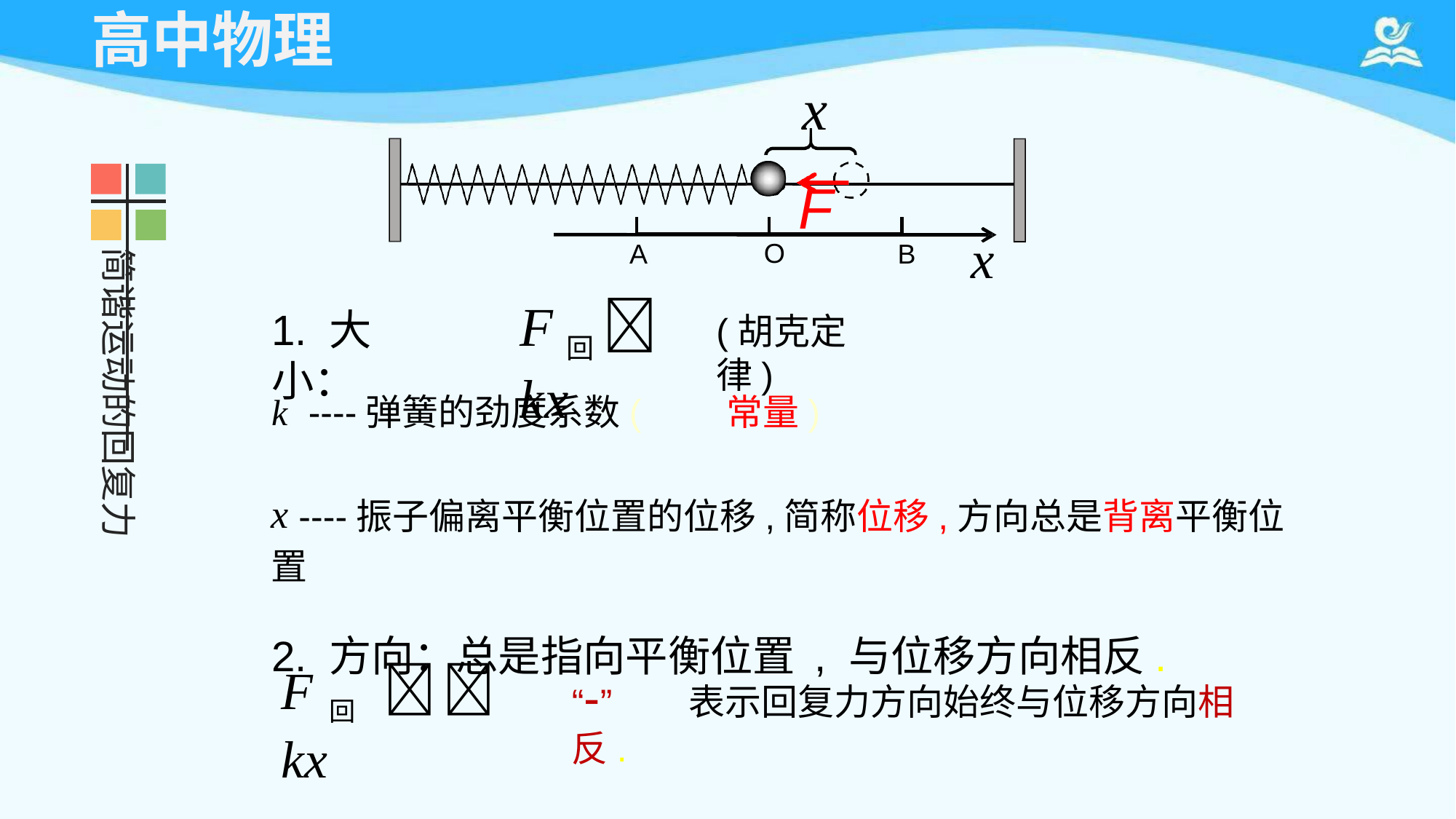

# 高中物理
x
F

x

O

A
B
简谐运动的回复力
F回=kx
1. 大小：
(胡克定律)
k	----弹簧的劲度系数(	常量)
x ----振子偏离平衡位置的位移,简称位移,方向总是背离平衡位置
2. 方向：总是指向平衡位置 , 与位移方向相反.
F回	=	− kx
“-”	表示回复力方向始终与位移方向相反.